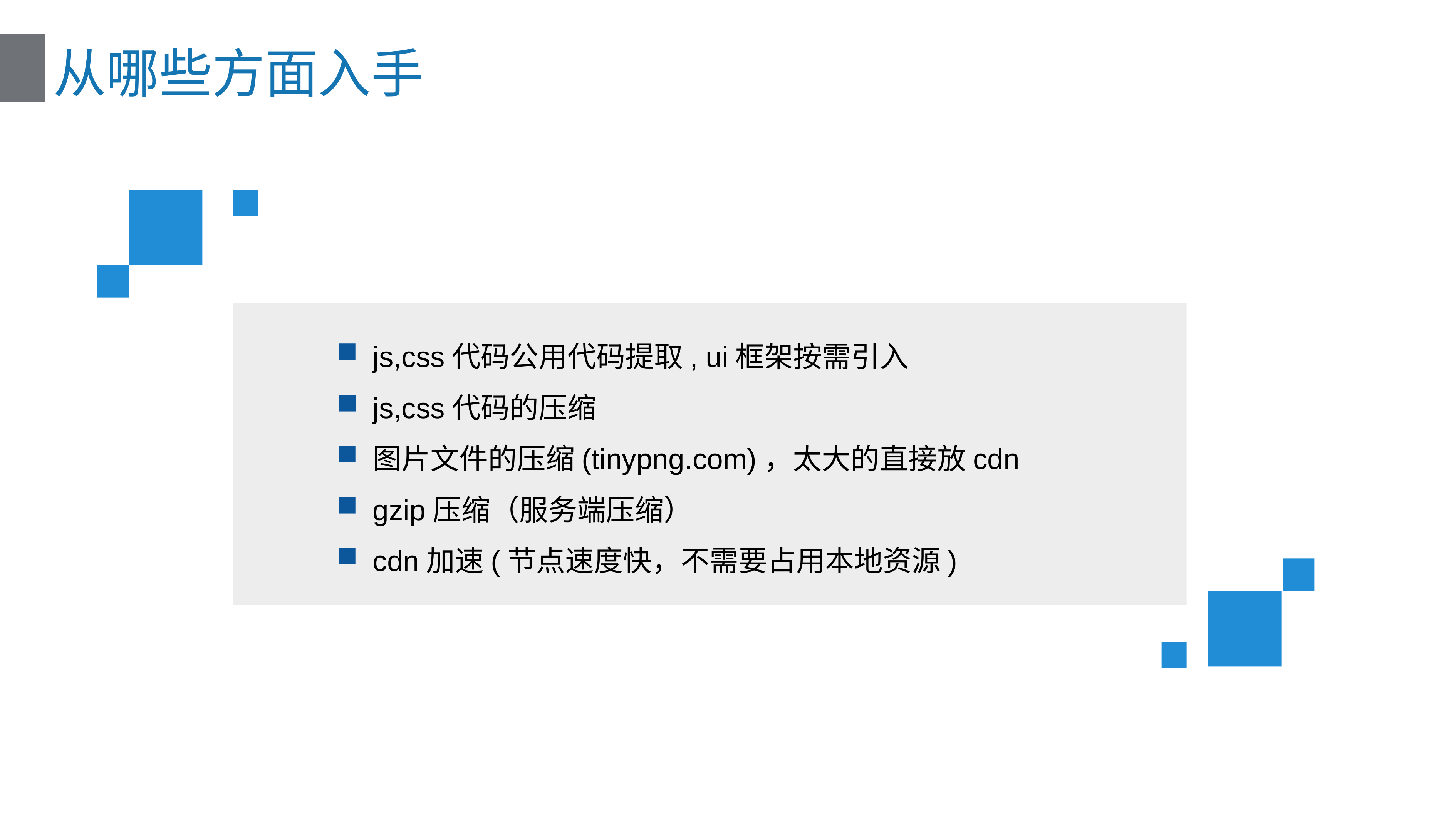

从哪些方面入手

js,css代码公用代码提取, ui框架按需引入
js,css代码的压缩
图片文件的压缩(tinypng.com)，太大的直接放cdn
gzip压缩（服务端压缩）
cdn加速(节点速度快，不需要占用本地资源)